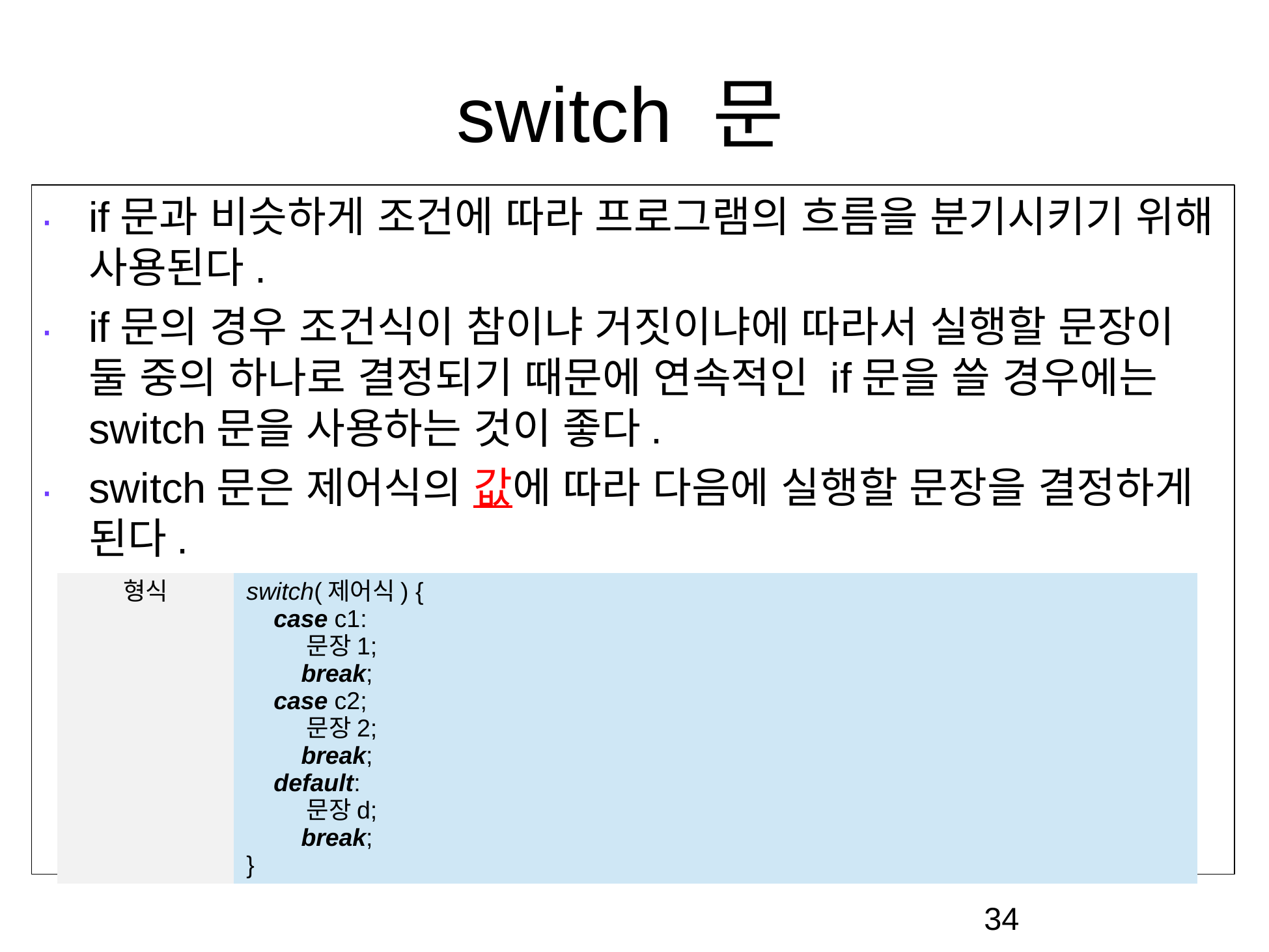

switch 문
if문과 비슷하게 조건에 따라 프로그램의 흐름을 분기시키기 위해 사용된다.
if문의 경우 조건식이 참이냐 거짓이냐에 따라서 실행할 문장이 둘 중의 하나로 결정되기 때문에 연속적인 if문을 쓸 경우에는 switch문을 사용하는 것이 좋다.
switch문은 제어식의 값에 따라 다음에 실행할 문장을 결정하게 된다.
| 형식 | switch(제어식) { case c1: 문장1; break; case c2; 문장2; break; default: 문장d; break; } |
| --- | --- |
34